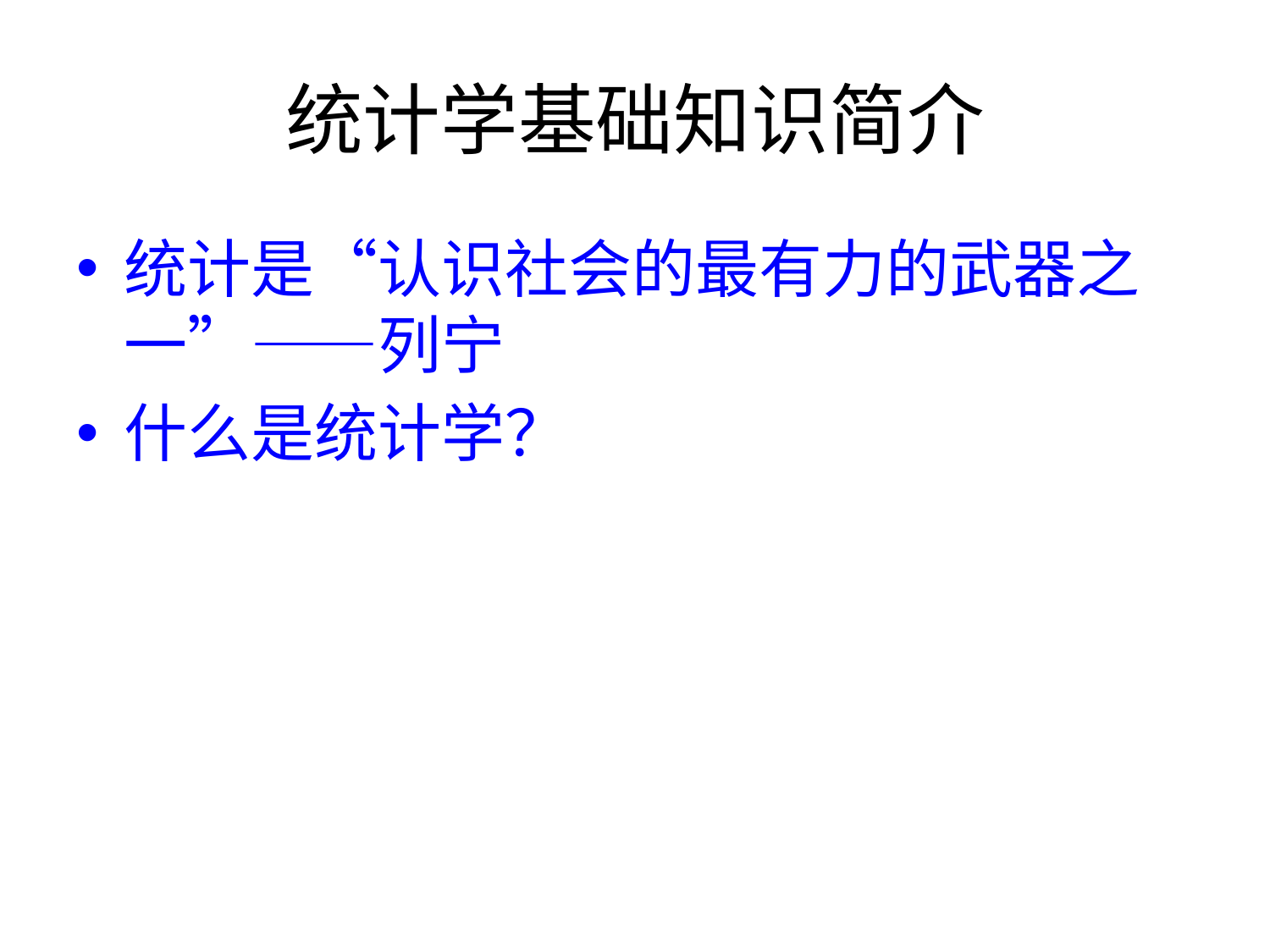

# 统计学基础知识简介
统计是“认识社会的最有力的武器之一”——列宁
什么是统计学？